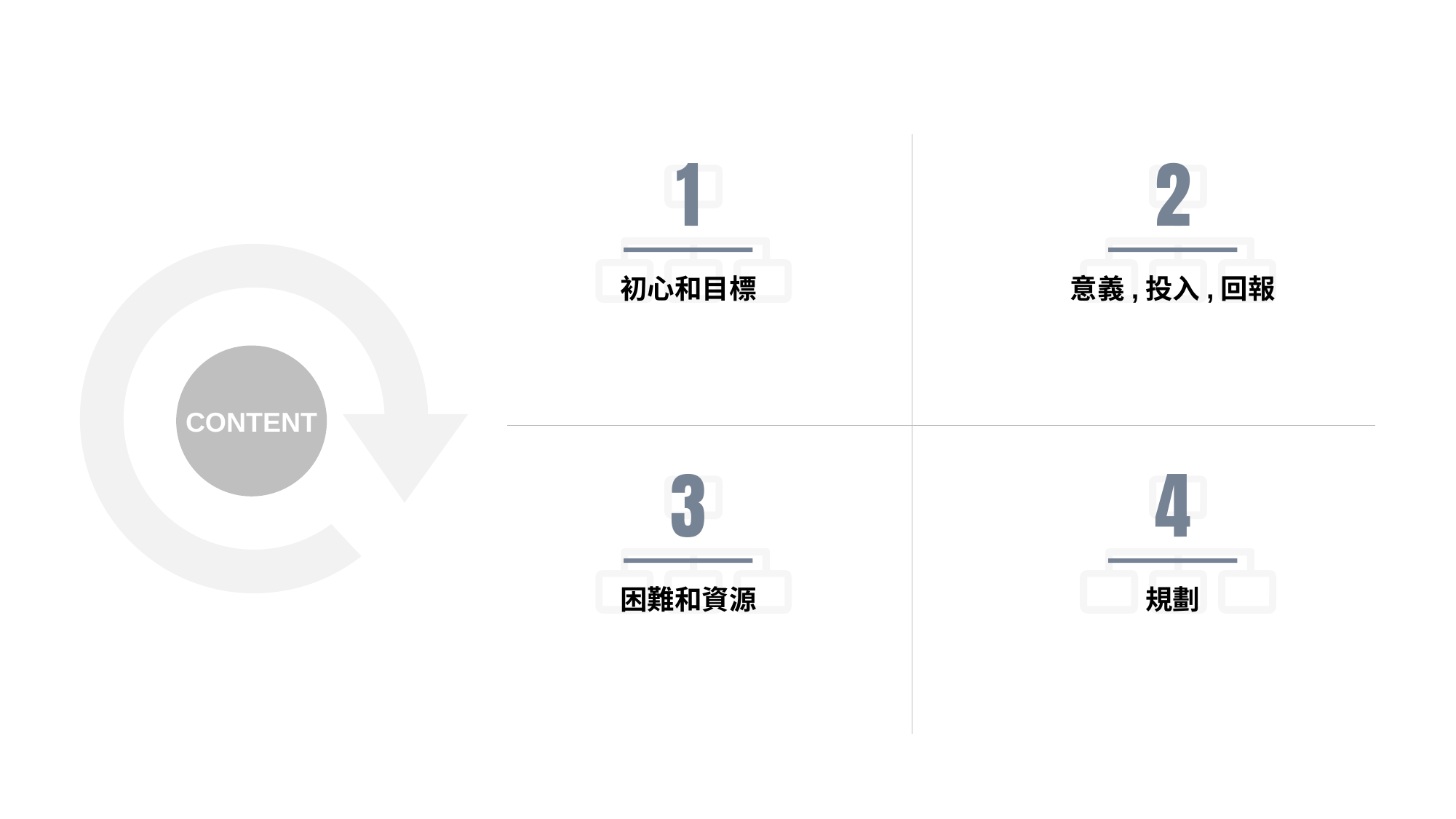

1

初心和目標
2

意義,投入,回報

CONTENT
3

困難和資源
4

規劃